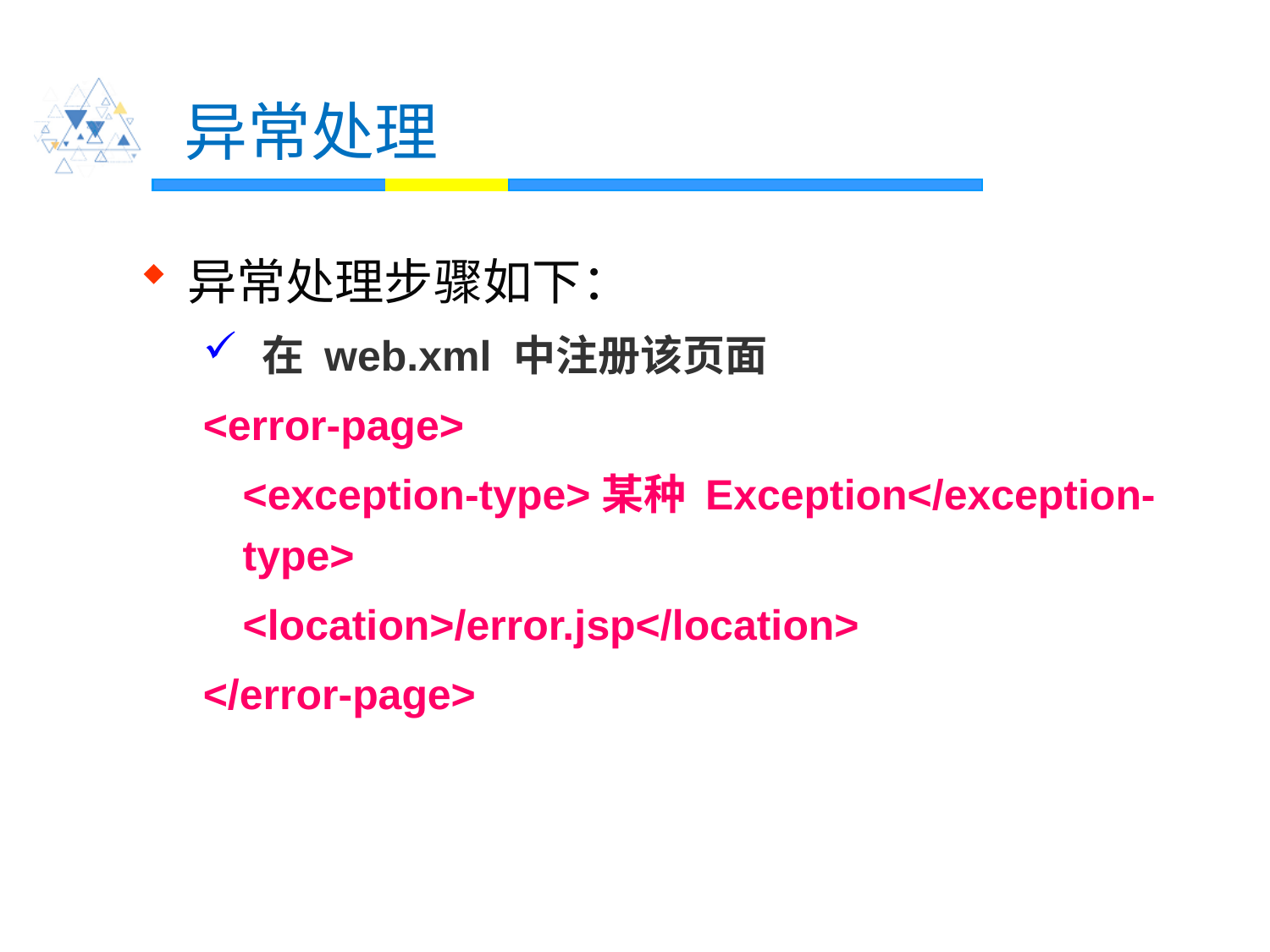

# 异常处理
异常处理步骤如下：
 在 web.xml 中注册该页面
<error-page>
	<exception-type>某种 Exception</exception-type>
	<location>/error.jsp</location>
</error-page>